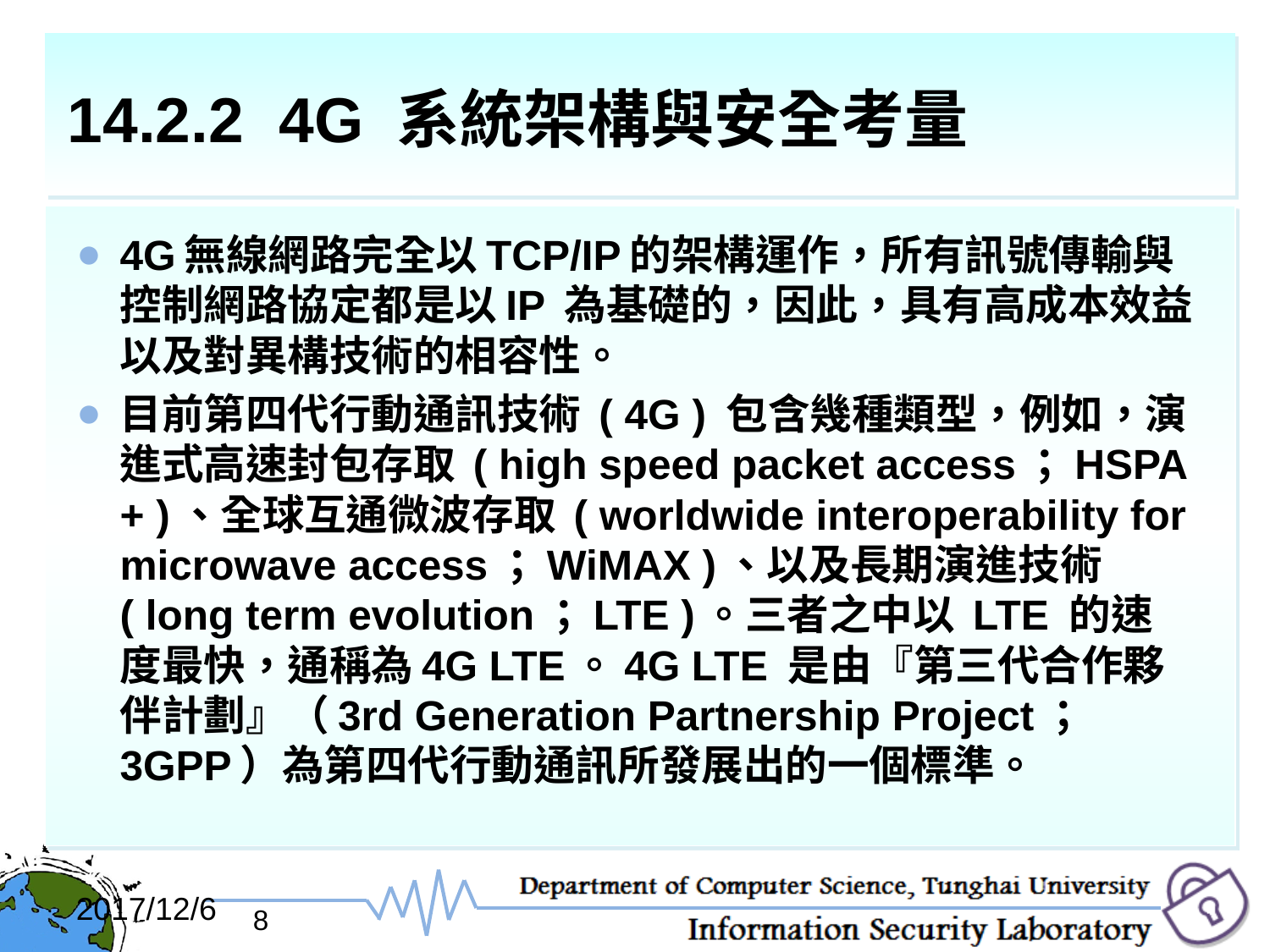

# 14.2.2  4G 系統架構與安全考量
4G無線網路完全以TCP/IP的架構運作，所有訊號傳輸與控制網路協定都是以IP 為基礎的，因此，具有高成本效益以及對異構技術的相容性。
目前第四代行動通訊技術 ( 4G ) 包含幾種類型，例如，演進式高速封包存取 ( high speed packet access；HSPA + )、全球互通微波存取 ( worldwide interoperability for microwave access；WiMAX )、以及長期演進技術 ( long term evolution；LTE )。三者之中以 LTE 的速度最快，通稱為4G LTE。4G LTE 是由『第三代合作夥伴計劃』（3rd Generation Partnership Project；3GPP）為第四代行動通訊所發展出的一個標準。
2017/12/6
8